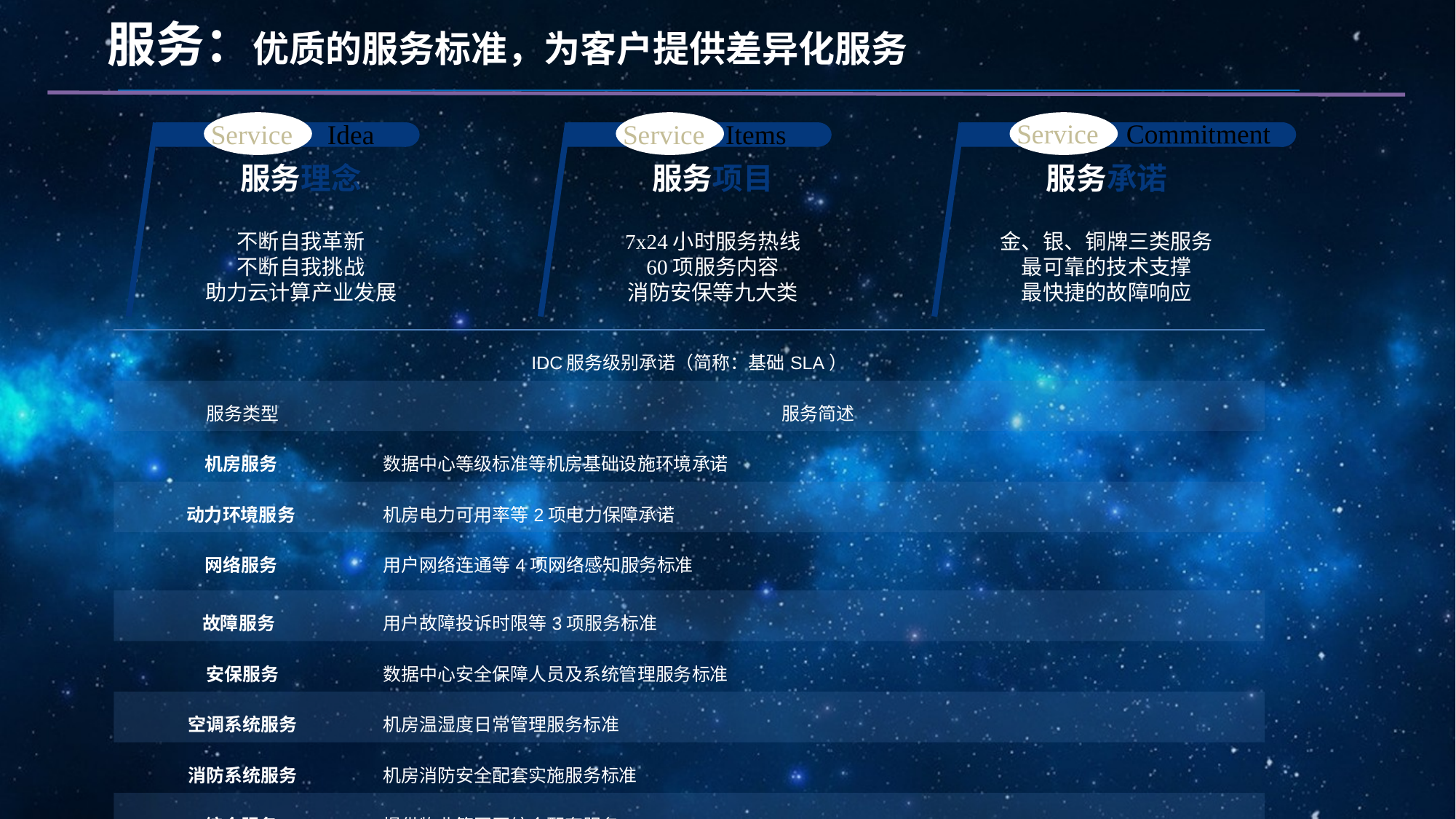

服务：优质的服务标准，为客户提供差异化服务
Service    Commitment

服务承诺

金、银、铜牌三类服务
最可靠的技术支撑
最快捷的故障响应
Service     Idea

服务理念

不断自我革新
不断自我挑战
助力云计算产业发展
Service   Items

服务项目

7x24小时服务热线
60项服务内容
消防安保等九大类

| IDC服务级别承诺（简称：基础SLA） |  |
| --- | --- |
| 服务类型 | 服务简述 |
| 机房服务 | 数据中心等级标准等机房基础设施环境承诺 |
| 动力环境服务 | 机房电力可用率等2项电力保障承诺 |
| 网络服务 | 用户网络连通等4项网络感知服务标准 |
| 故障服务 | 用户故障投诉时限等3项服务标准 |
| 安保服务 | 数据中心安全保障人员及系统管理服务标准 |
| 空调系统服务 | 机房温湿度日常管理服务标准 |
| 消防系统服务 | 机房消防安全配套实施服务标准 |
| 综合服务 | 提供物业等园区综合配套服务 |
| 增值服务 | 22项增值服务中，5项服务向客户免费提供一定次数或者时间的增值服务 |